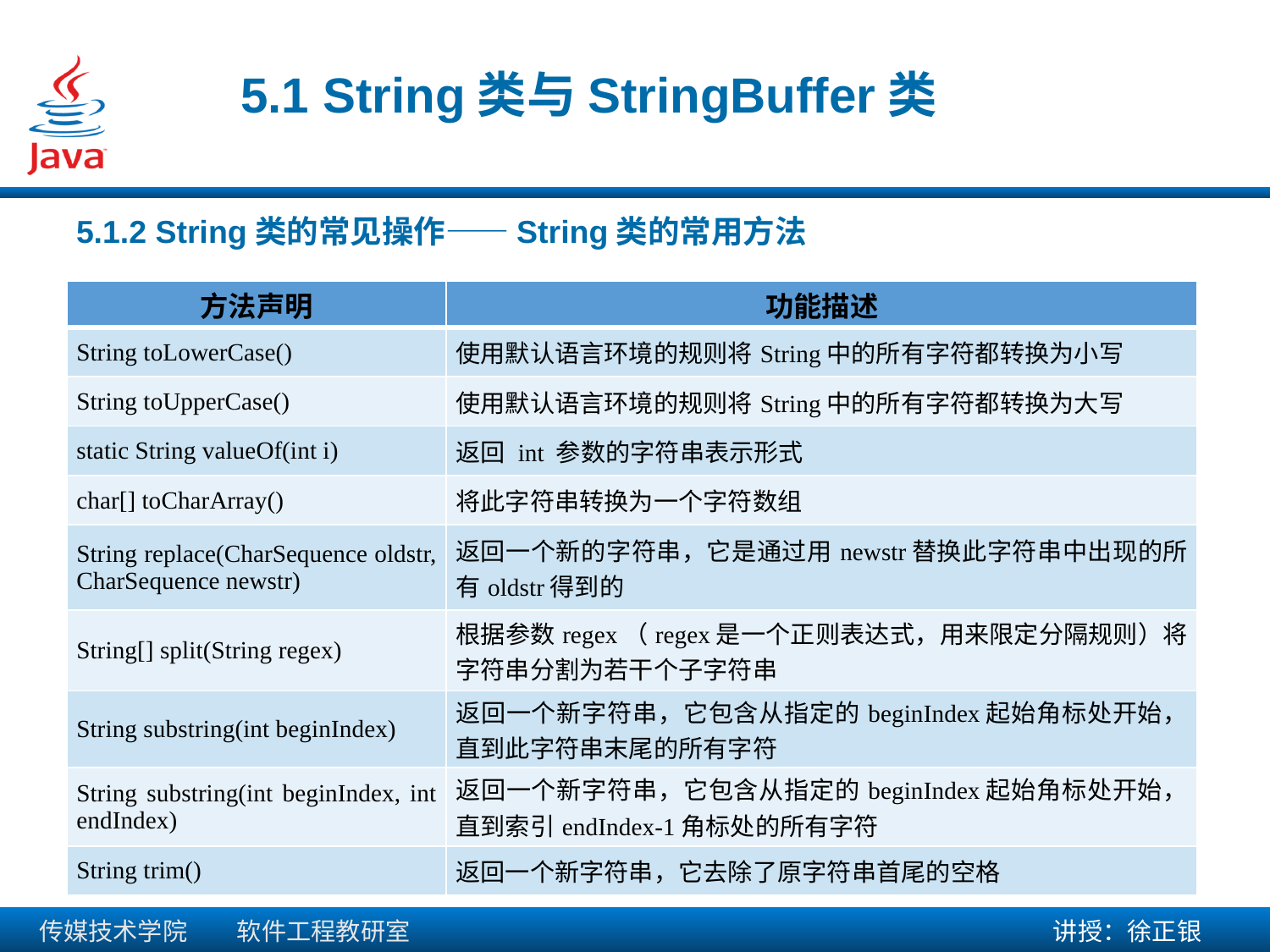

5.1 String类与StringBuffer类
5.1.2 String类的常见操作——String类的常用方法
| 方法声明 | 功能描述 |
| --- | --- |
| String toLowerCase() | 使用默认语言环境的规则将String中的所有字符都转换为小写 |
| String toUpperCase() | 使用默认语言环境的规则将String中的所有字符都转换为大写 |
| static String valueOf(int i) | 返回 int 参数的字符串表示形式 |
| char[] toCharArray() | 将此字符串转换为一个字符数组 |
| String replace(CharSequence oldstr, CharSequence newstr) | 返回一个新的字符串，它是通过用newstr替换此字符串中出现的所有oldstr得到的 |
| String[] split(String regex) | 根据参数regex（regex是一个正则表达式，用来限定分隔规则）将字符串分割为若干个子字符串 |
| String substring(int beginIndex) | 返回一个新字符串，它包含从指定的beginIndex起始角标处开始，直到此字符串末尾的所有字符 |
| String substring(int beginIndex, int endIndex) | 返回一个新字符串，它包含从指定的beginIndex起始角标处开始，直到索引endIndex-1角标处的所有字符 |
| String trim() | 返回一个新字符串，它去除了原字符串首尾的空格 |